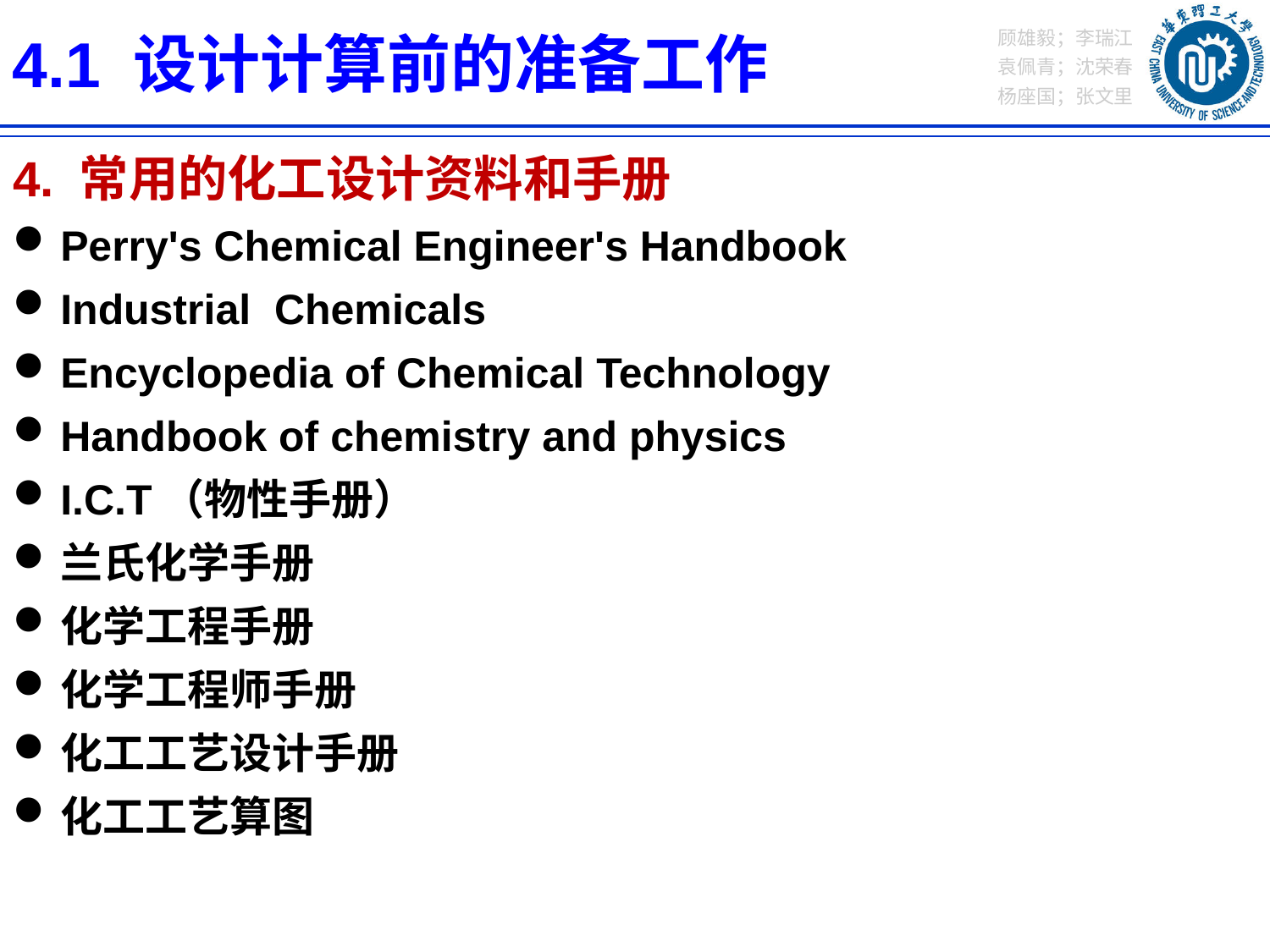

4.1 设计计算前的准备工作
4. 常用的化工设计资料和手册
Perry's Chemical Engineer's Handbook
Industrial  Chemicals
Encyclopedia of Chemical Technology
Handbook of chemistry and physics
I.C.T（物性手册）
兰氏化学手册
化学工程手册
化学工程师手册
化工工艺设计手册
化工工艺算图